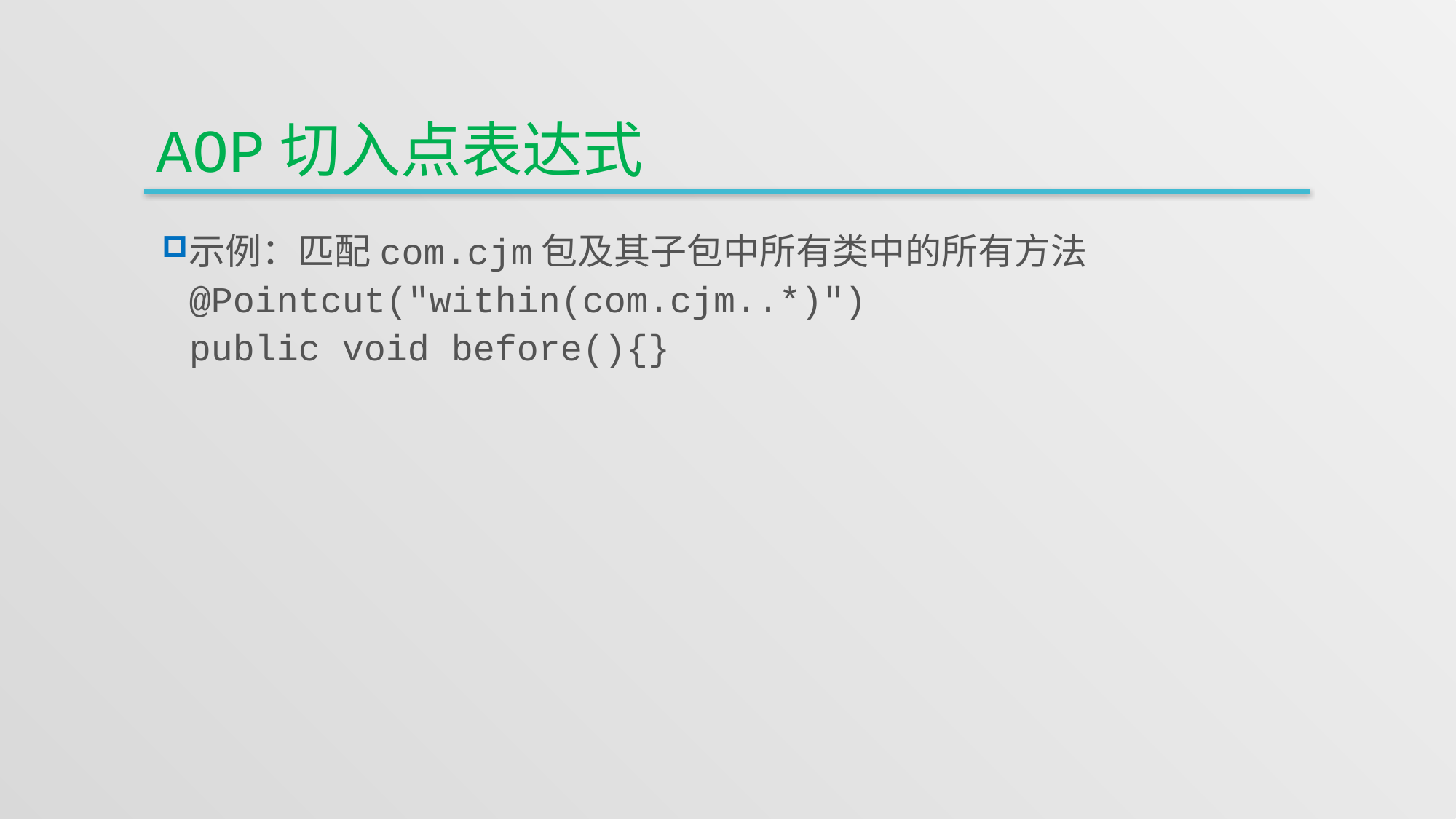

# aop切入点表达式
示例：匹配com.cjm包及其子包中所有类中的所有方法
@Pointcut("within(com.cjm..*)")
public void before(){}